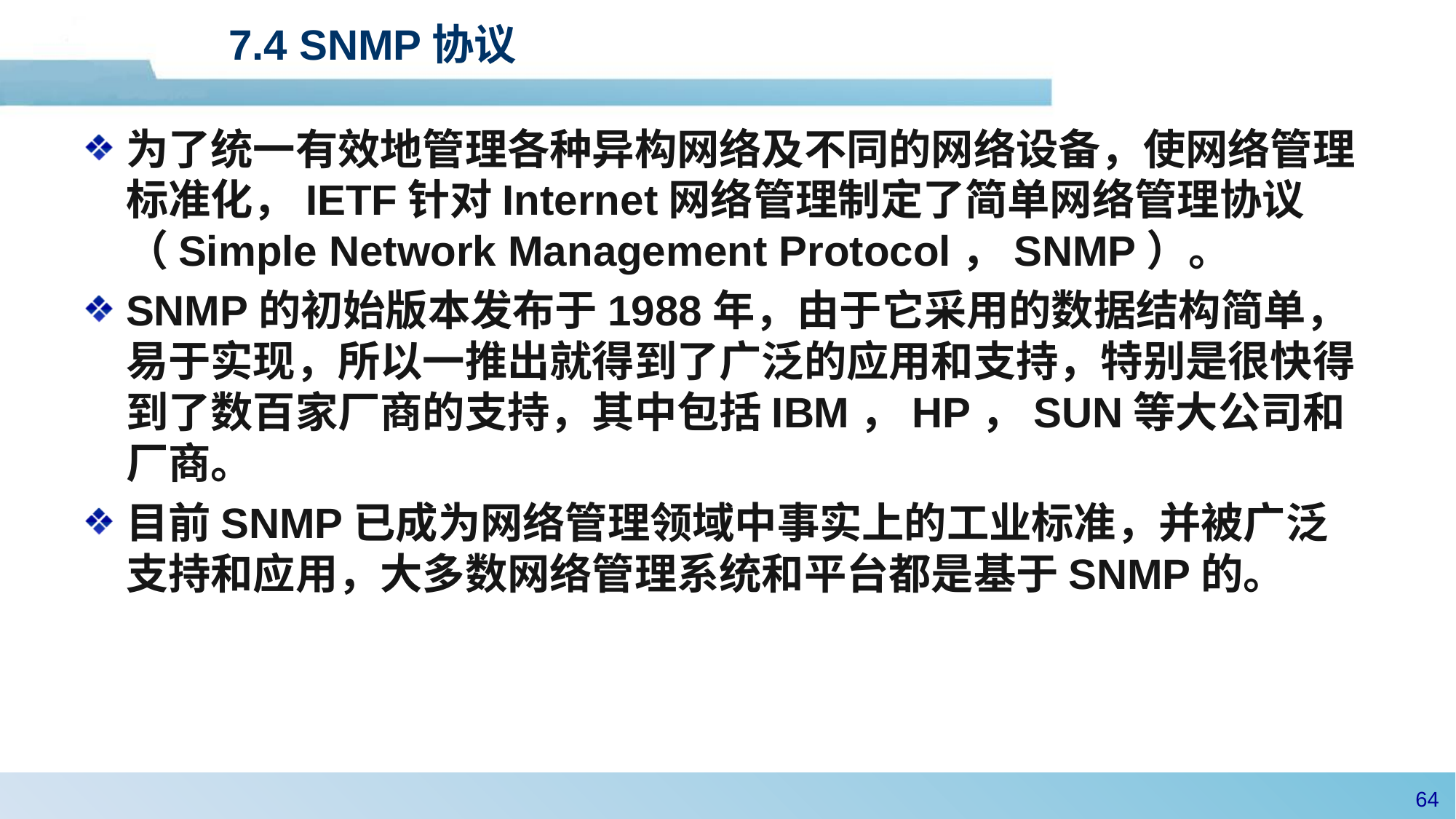

# 7.4 SNMP协议
为了统一有效地管理各种异构网络及不同的网络设备，使网络管理标准化，IETF针对Internet网络管理制定了简单网络管理协议（Simple Network Management Protocol，SNMP）。
SNMP的初始版本发布于1988年，由于它采用的数据结构简单，易于实现，所以一推出就得到了广泛的应用和支持，特别是很快得到了数百家厂商的支持，其中包括IBM，HP，SUN等大公司和厂商。
目前SNMP已成为网络管理领域中事实上的工业标准，并被广泛支持和应用，大多数网络管理系统和平台都是基于SNMP的。
64